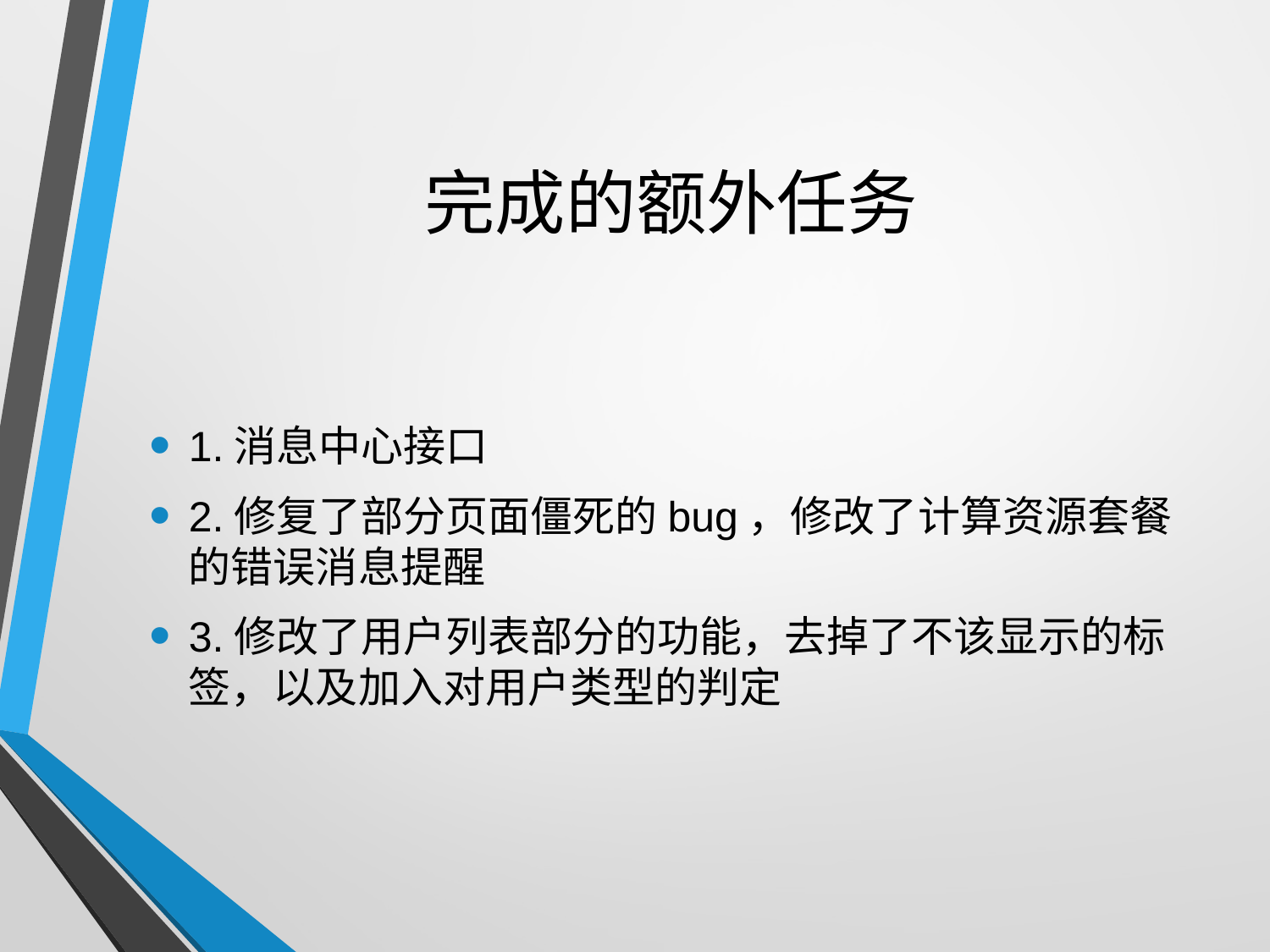

# 完成的额外任务
1.消息中心接口
2.修复了部分页面僵死的bug，修改了计算资源套餐的错误消息提醒
3.修改了用户列表部分的功能，去掉了不该显示的标签，以及加入对用户类型的判定